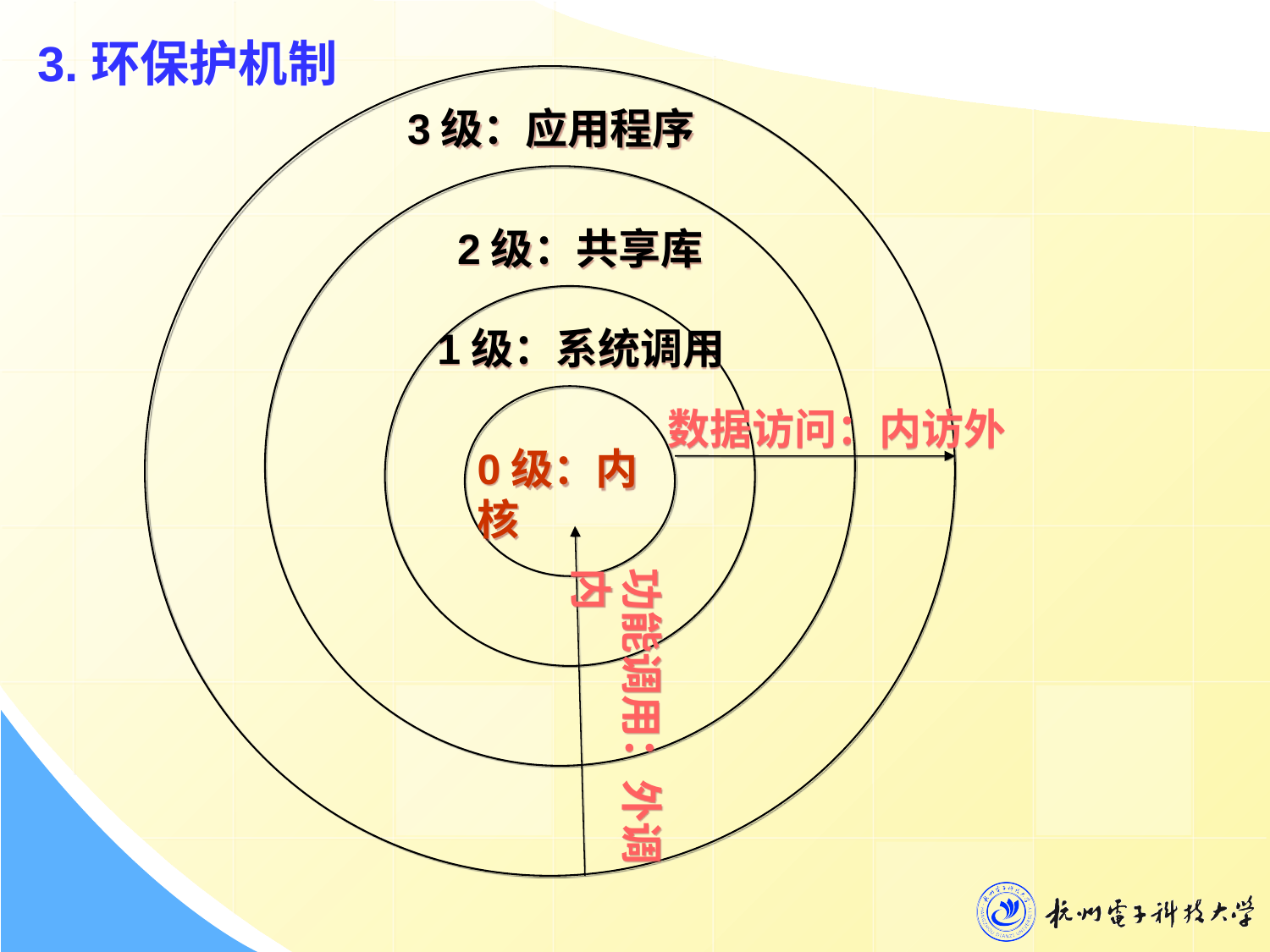

# 3.环保护机制

3级：应用程序

2级：共享库

1级：系统调用

数据访问：内访外
0级：内核

功能调用：外调内